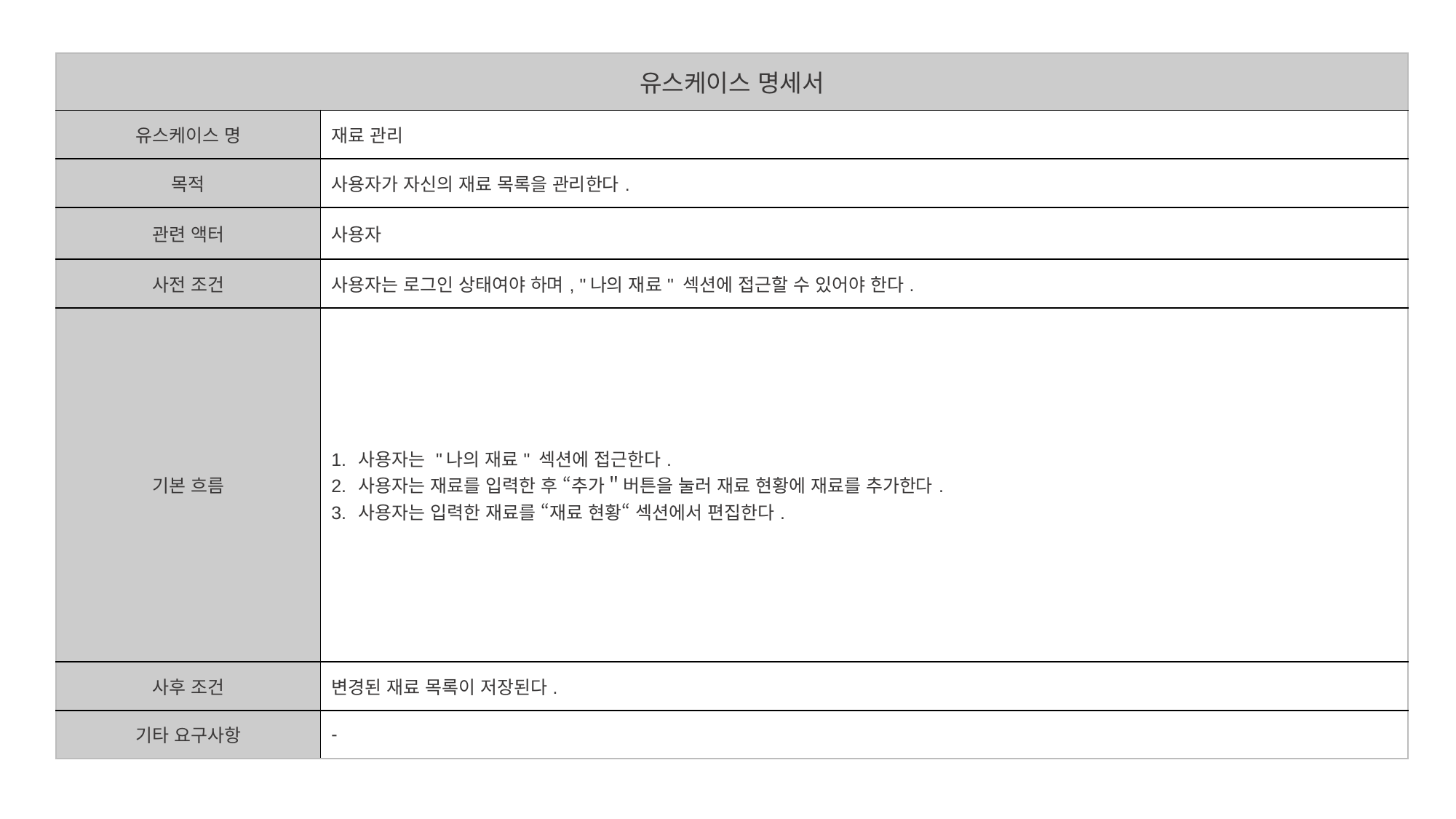

| 유스케이스 명세서 |  |
| --- | --- |
| 유스케이스 명 | 재료 관리 |
| 목적 | 사용자가 자신의 재료 목록을 관리한다. |
| 관련 액터 | 사용자 |
| 사전 조건 | 사용자는 로그인 상태여야 하며, "나의 재료" 섹션에 접근할 수 있어야 한다. |
| 기본 흐름 | 사용자는 "나의 재료" 섹션에 접근한다. 사용자는 재료를 입력한 후 “추가＂버튼을 눌러 재료 현황에 재료를 추가한다. 사용자는 입력한 재료를 “재료 현황“ 섹션에서 편집한다. |
| 사후 조건 | 변경된 재료 목록이 저장된다. |
| 기타 요구사항 | - |